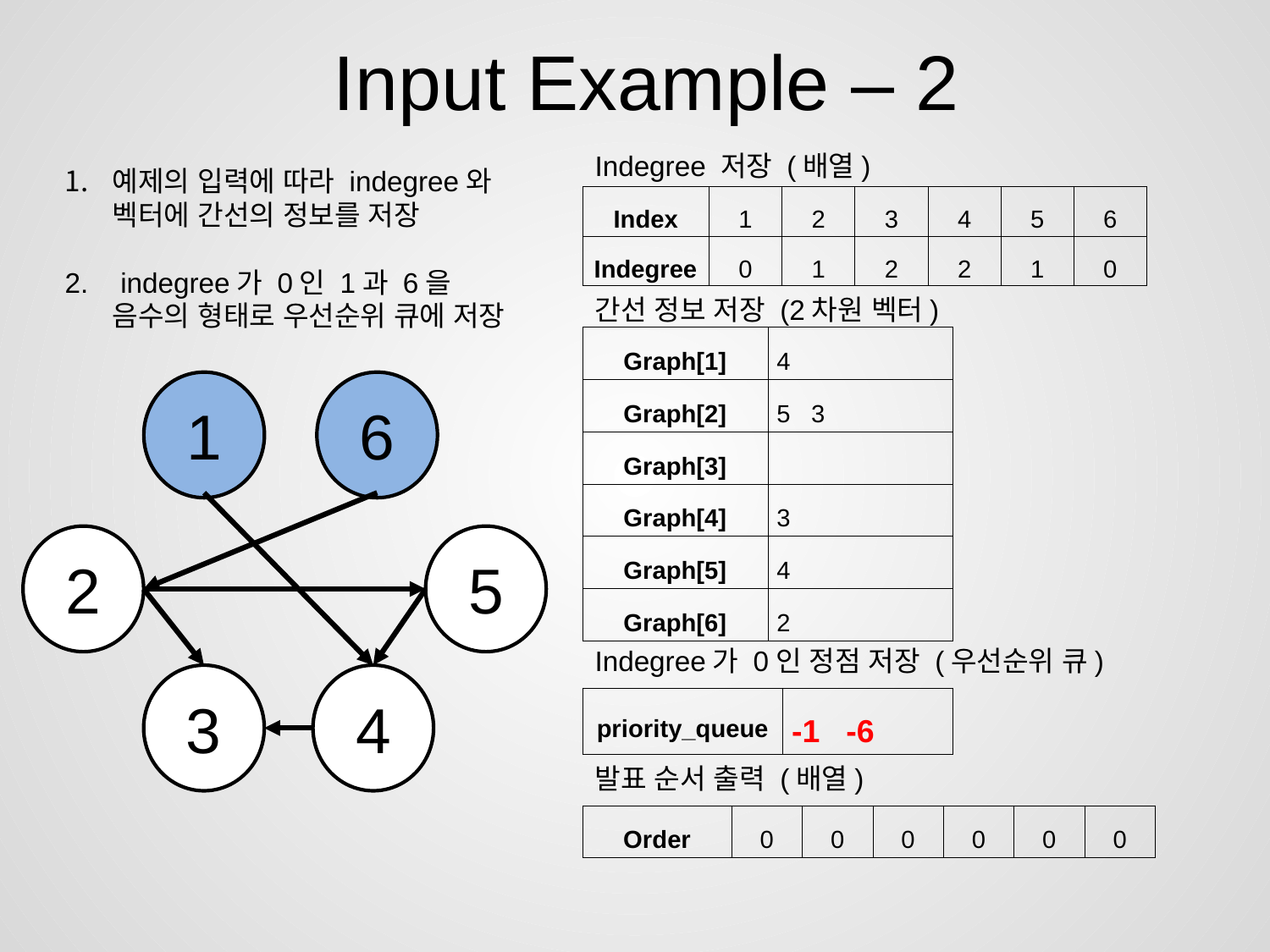

# Input Example – 2
Indegree 저장 (배열)
예제의 입력에 따라 indegree와 벡터에 간선의 정보를 저장

 indegree가 0인 1과 6을 음수의 형태로 우선순위 큐에 저장
| Index | 1 | 2 | 3 | 4 | 5 | 6 |
| --- | --- | --- | --- | --- | --- | --- |
| Indegree | 0 | 1 | 2 | 2 | 1 | 0 |
간선 정보 저장 (2차원 벡터)
| Graph[1] | 4 |
| --- | --- |
| Graph[2] | 5 3 |
| Graph[3] |  |
| Graph[4] | 3 |
| Graph[5] | 4 |
| Graph[6] | 2 |
1
6
2
5
Indegree가 0인 정점 저장 (우선순위 큐)
3
4
| priority\_queue | -1 -6 |
| --- | --- |
발표 순서 출력 (배열)
| Order | 0 | 0 | 0 | 0 | 0 | 0 |
| --- | --- | --- | --- | --- | --- | --- |